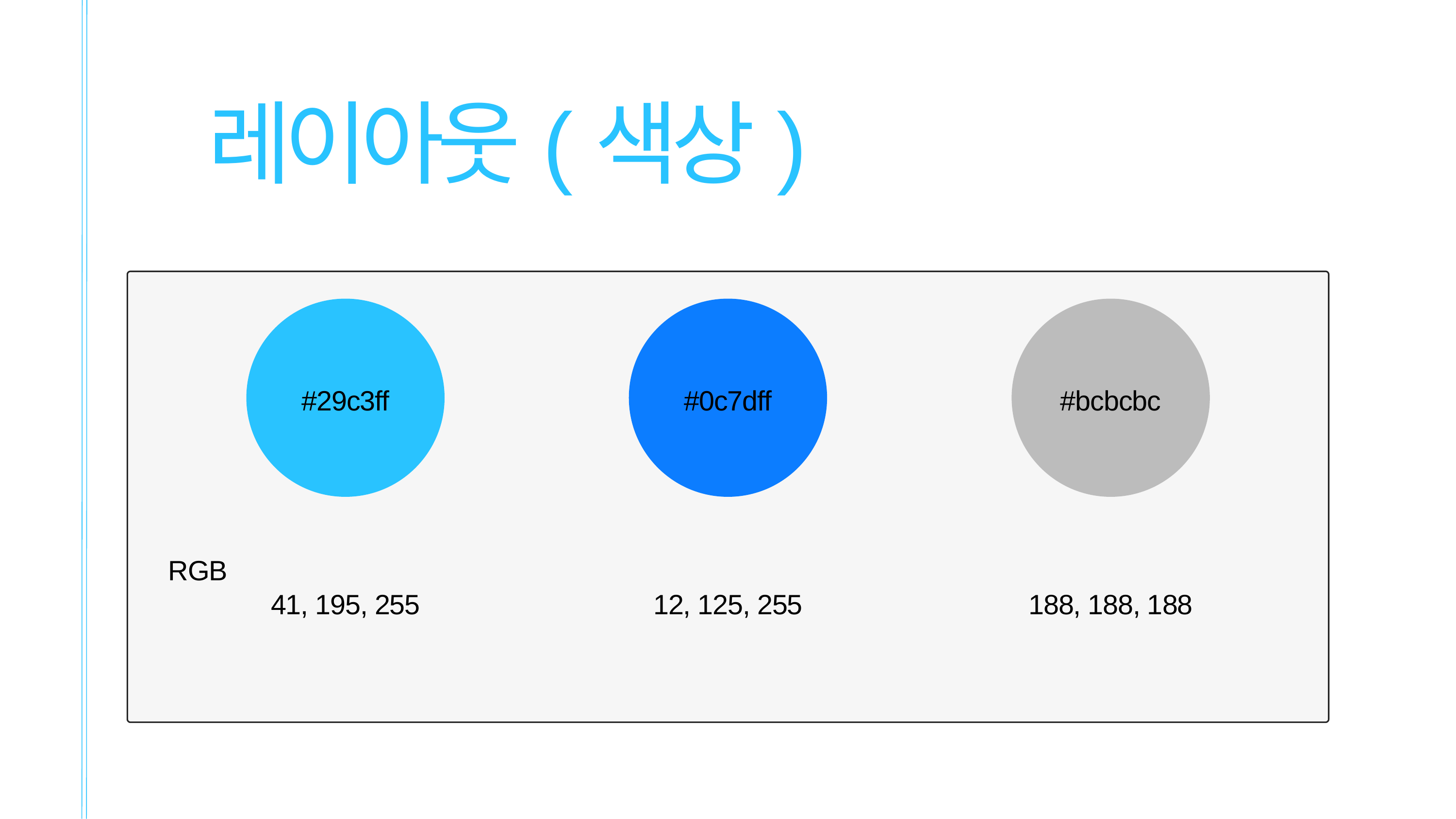

레이아웃(색상)

#29c3ff
#0c7dff
#bcbcbc
RGB
41, 195, 255
12, 125, 255
188, 188, 188